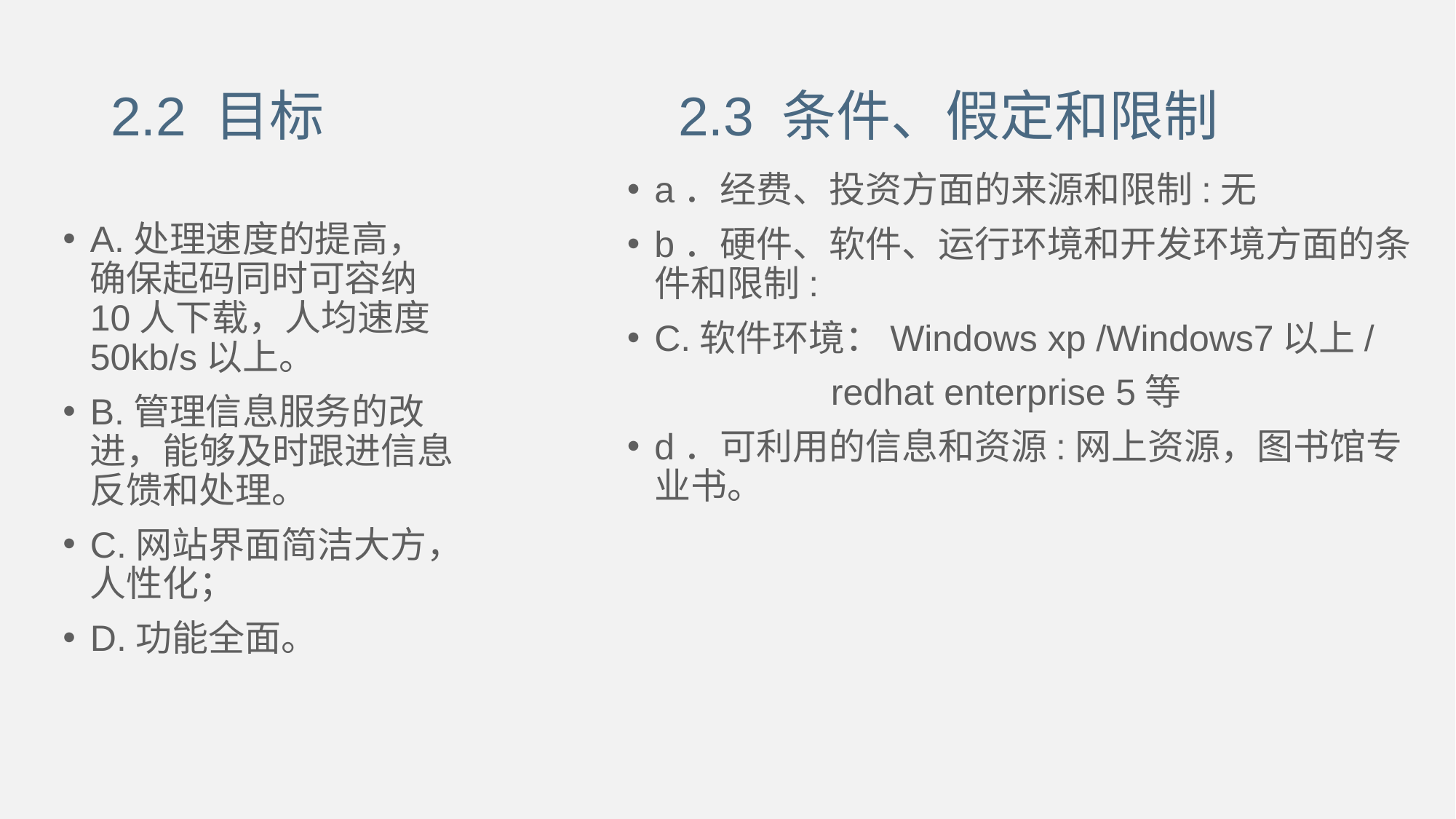

2.2 目标                            2.3 条件、假定和限制
a．经费、投资方面的来源和限制:无
b．硬件、软件、运行环境和开发环境方面的条件和限制:
C.软件环境：Windows xp /Windows7以上/
                    redhat enterprise 5等
d．可利用的信息和资源:网上资源，图书馆专业书。
A.处理速度的提高，确保起码同时可容纳10人下载，人均速度50kb/s以上。
B.管理信息服务的改进，能够及时跟进信息反馈和处理。
C.网站界面简洁大方，人性化；
D.功能全面。